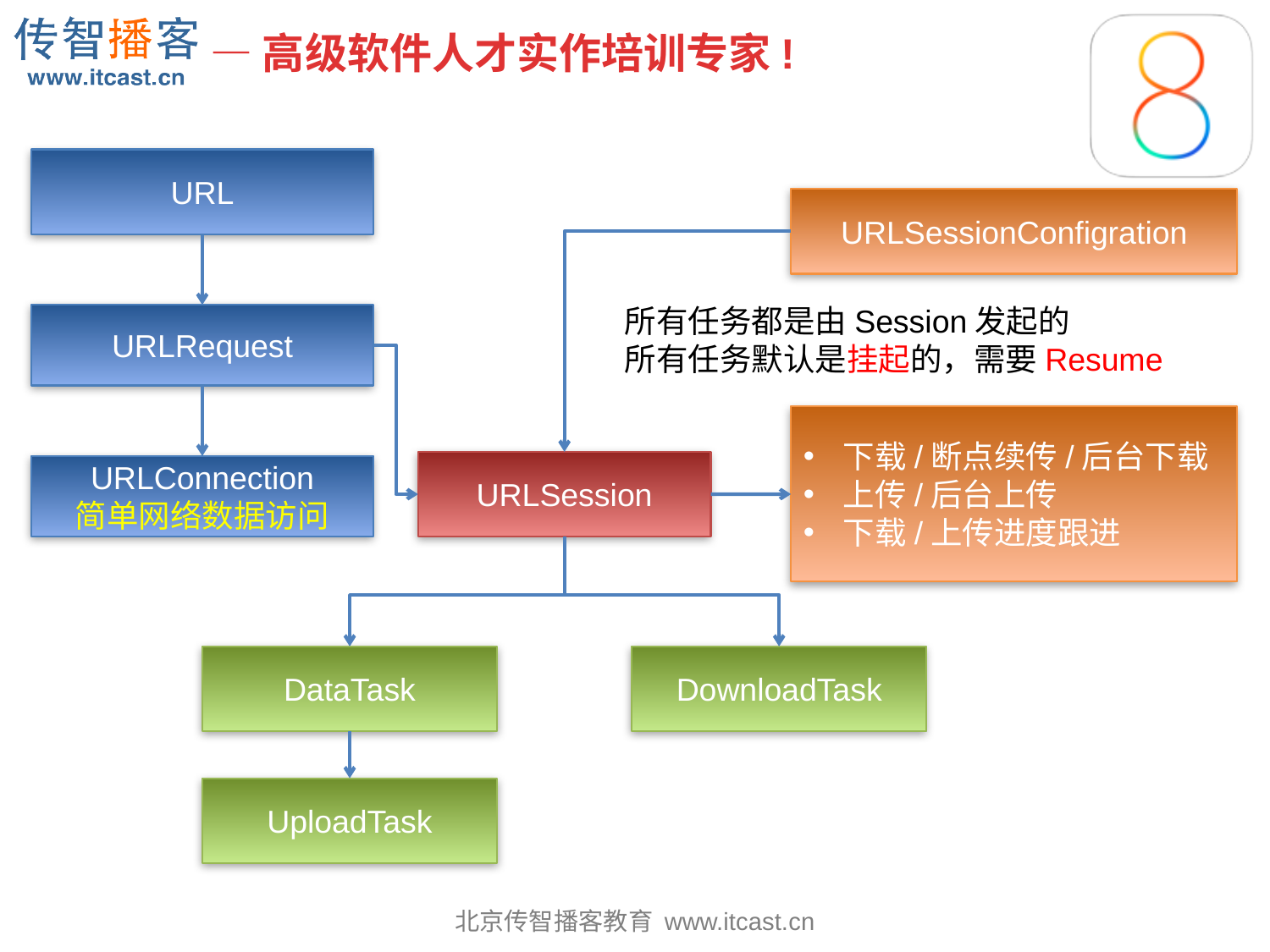

URL
URLSessionConfigration
所有任务都是由Session发起的
所有任务默认是挂起的，需要Resume
URLRequest
下载/断点续传/后台下载
上传/后台上传
下载/上传进度跟进
URLSession
URLConnection
简单网络数据访问
DataTask
DownloadTask
UploadTask